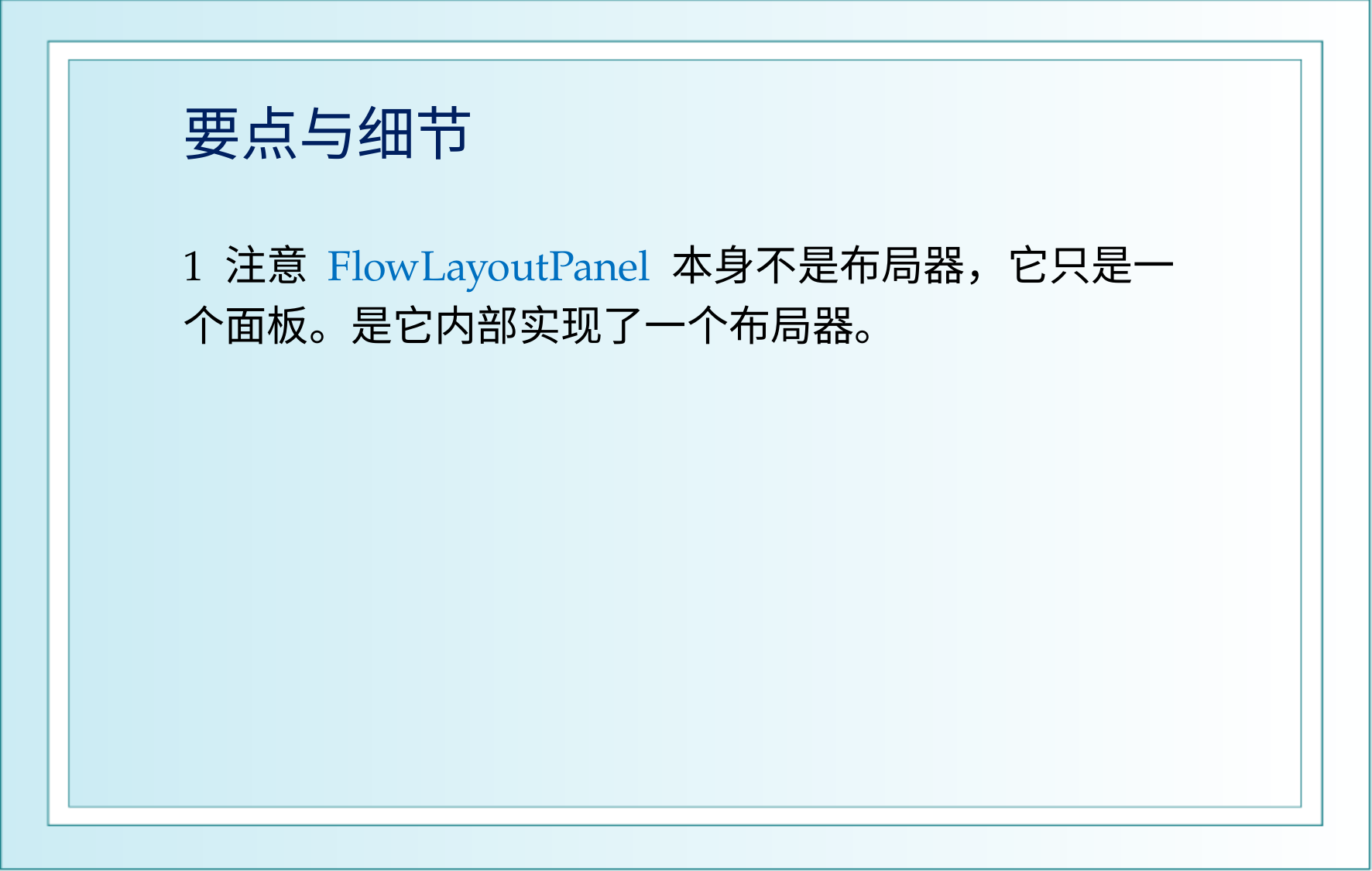

# 要点与细节
1 注意 FlowLayoutPanel 本身不是布局器，它只是一个面板。是它内部实现了一个布局器。